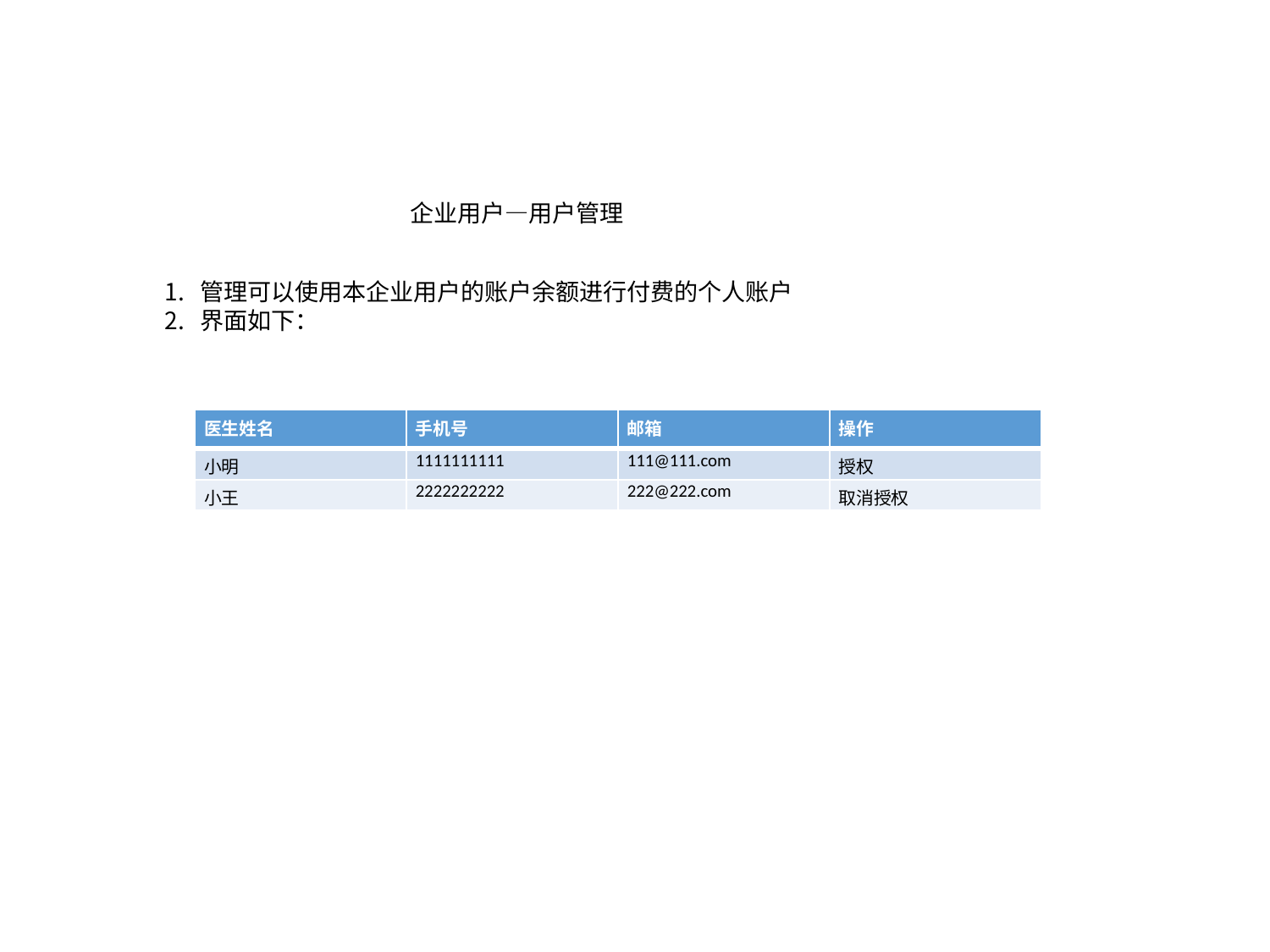

企业用户—用户管理
管理可以使用本企业用户的账户余额进行付费的个人账户
界面如下：

| 医生姓名 | 手机号 | 邮箱 | 操作 |
| --- | --- | --- | --- |
| 小明 | 1111111111 | 111@111.com | 授权 |
| 小王 | 2222222222 | 222@222.com | 取消授权 |